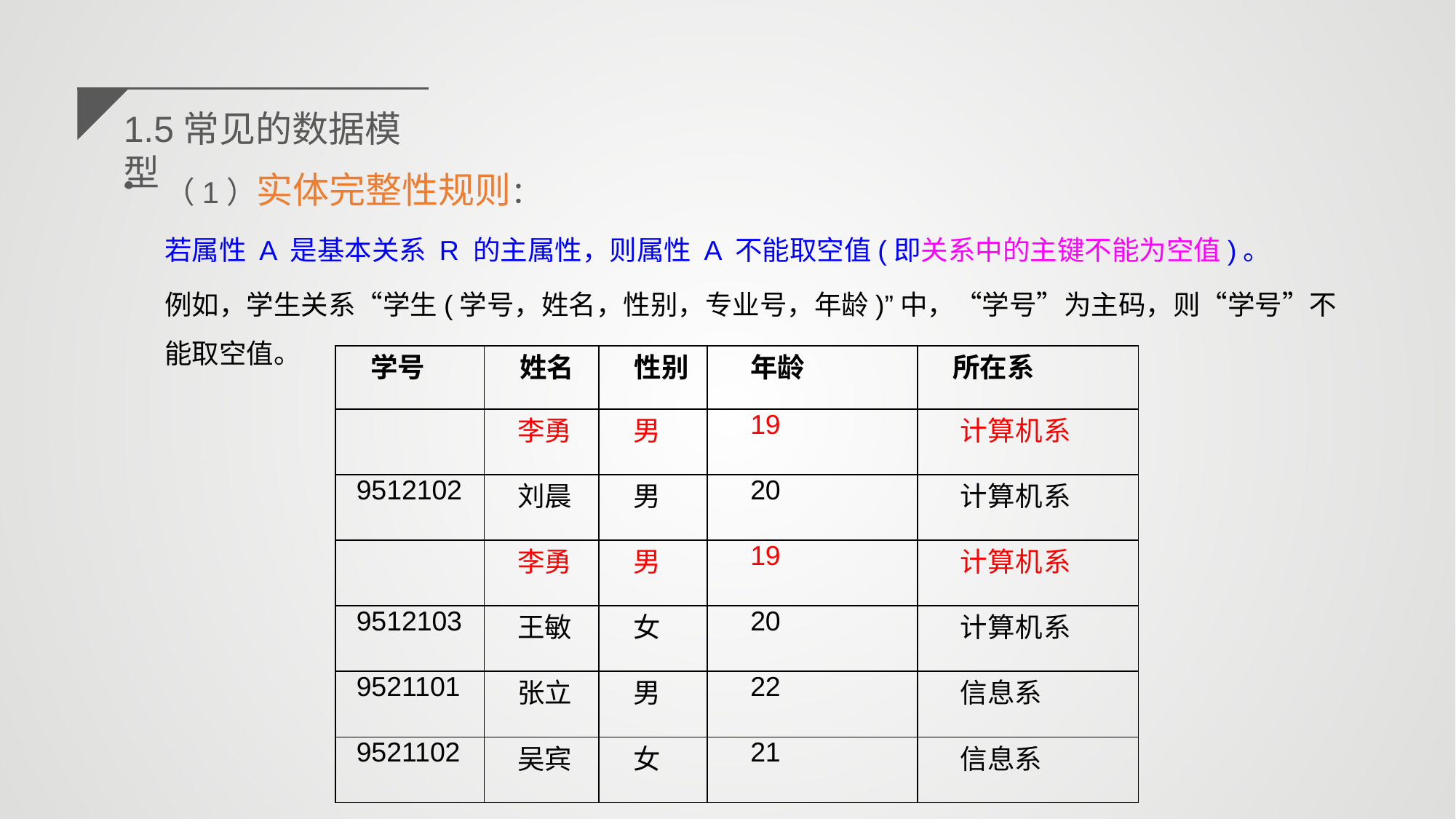

1.5常见的数据模型
（1）实体完整性规则：
若属性 A 是基本关系 R 的主属性，则属性 A 不能取空值(即关系中的主键不能为空值)。
例如，学生关系“学生(学号，姓名，性别，专业号，年龄)”中，“学号”为主码，则“学号”不能取空值。

| 学号 | 姓名 | 性别 | 年龄 | 所在系 |
| --- | --- | --- | --- | --- |
|  | 李勇 | 男 | 19 | 计算机系 |
| 9512102 | 刘晨 | 男 | 20 | 计算机系 |
|  | 李勇 | 男 | 19 | 计算机系 |
| 9512103 | 王敏 | 女 | 20 | 计算机系 |
| 9521101 | 张立 | 男 | 22 | 信息系 |
| 9521102 | 吴宾 | 女 | 21 | 信息系 |